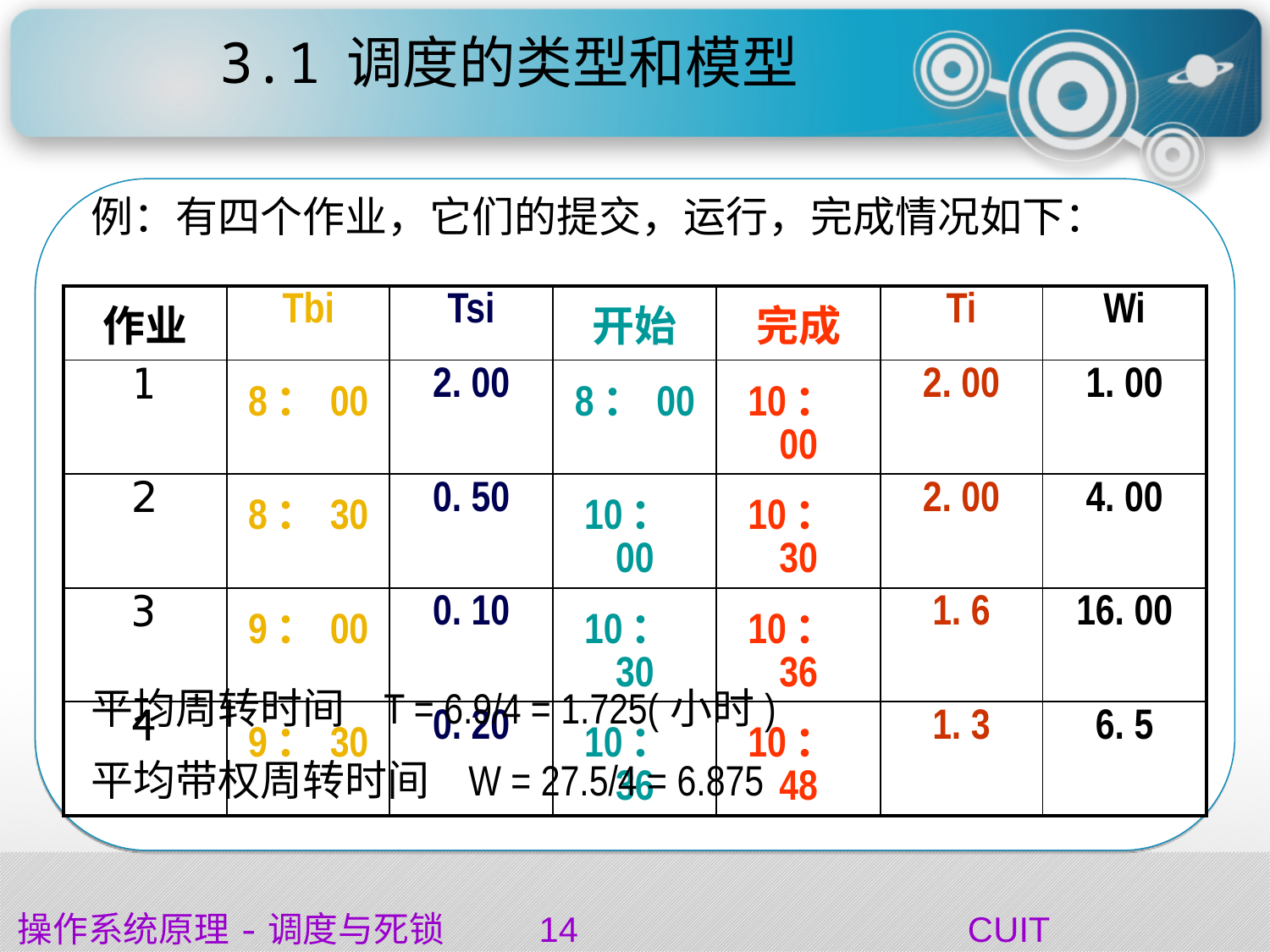

# 3.1	调度的类型和模型
例：有四个作业，它们的提交，运行，完成情况如下：

平均周转时间   T = 6.9/4 = 1.725(小时)
平均带权周转时间   W = 27.5/4 = 6.875
| 作业 | Tbi | Tsi | 开始 | 完成 | Ti | Wi |
| --- | --- | --- | --- | --- | --- | --- |
| 1 | 8：00 | 2. 00 | 8：00 | 10：00 | 2. 00 | 1. 00 |
| 2 | 8：30 | 0. 50 | 10：00 | 10：30 | 2. 00 | 4. 00 |
| 3 | 9：00 | 0. 10 | 10：30 | 10：36 | 1. 6 | 16. 00 |
| 4 | 9：30 | 0. 20 | 10：36 | 10：48 | 1. 3 | 6. 5 |